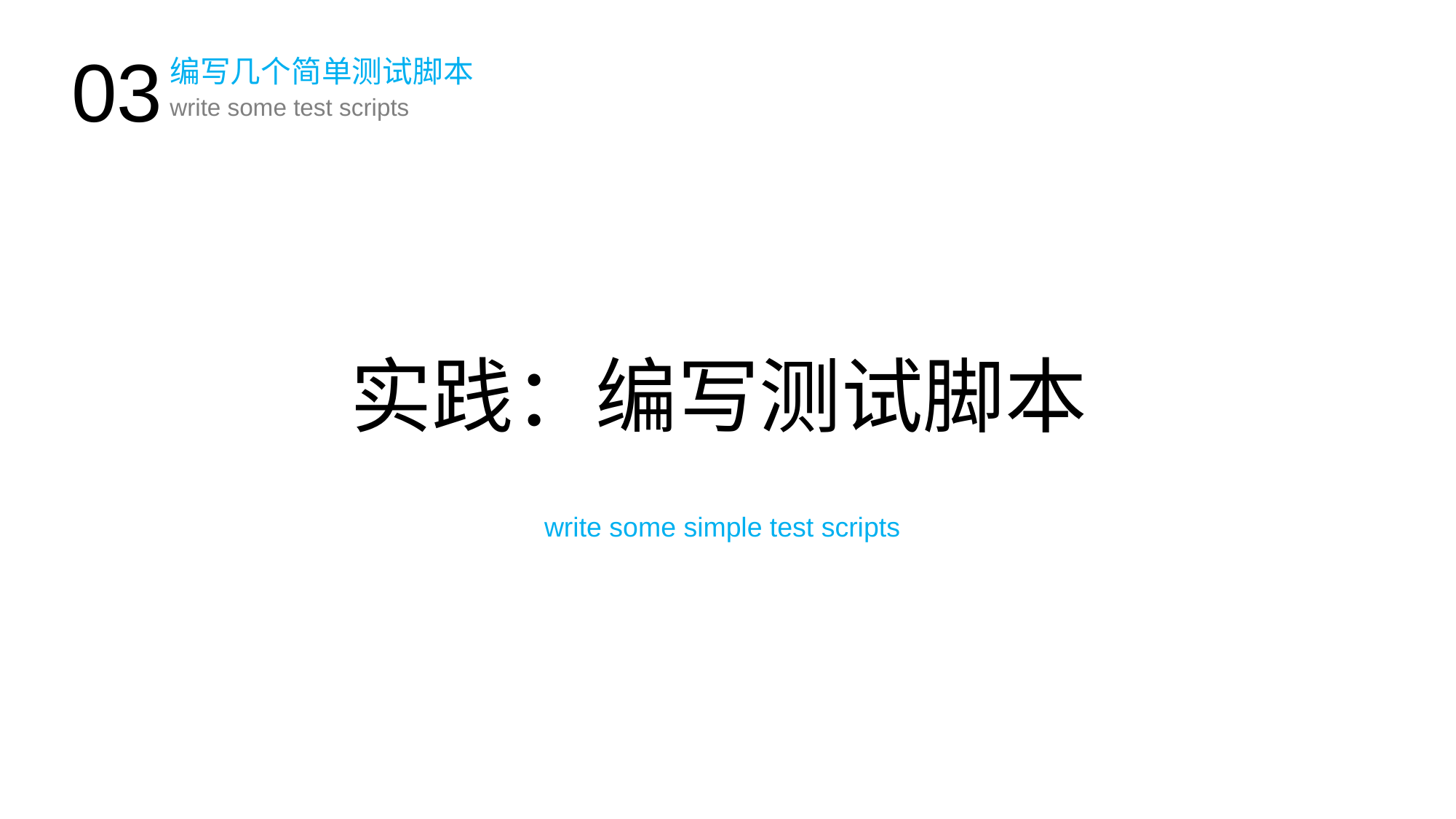

03
编写几个简单测试脚本
write some test scripts
实践：编写测试脚本
write some simple test scripts